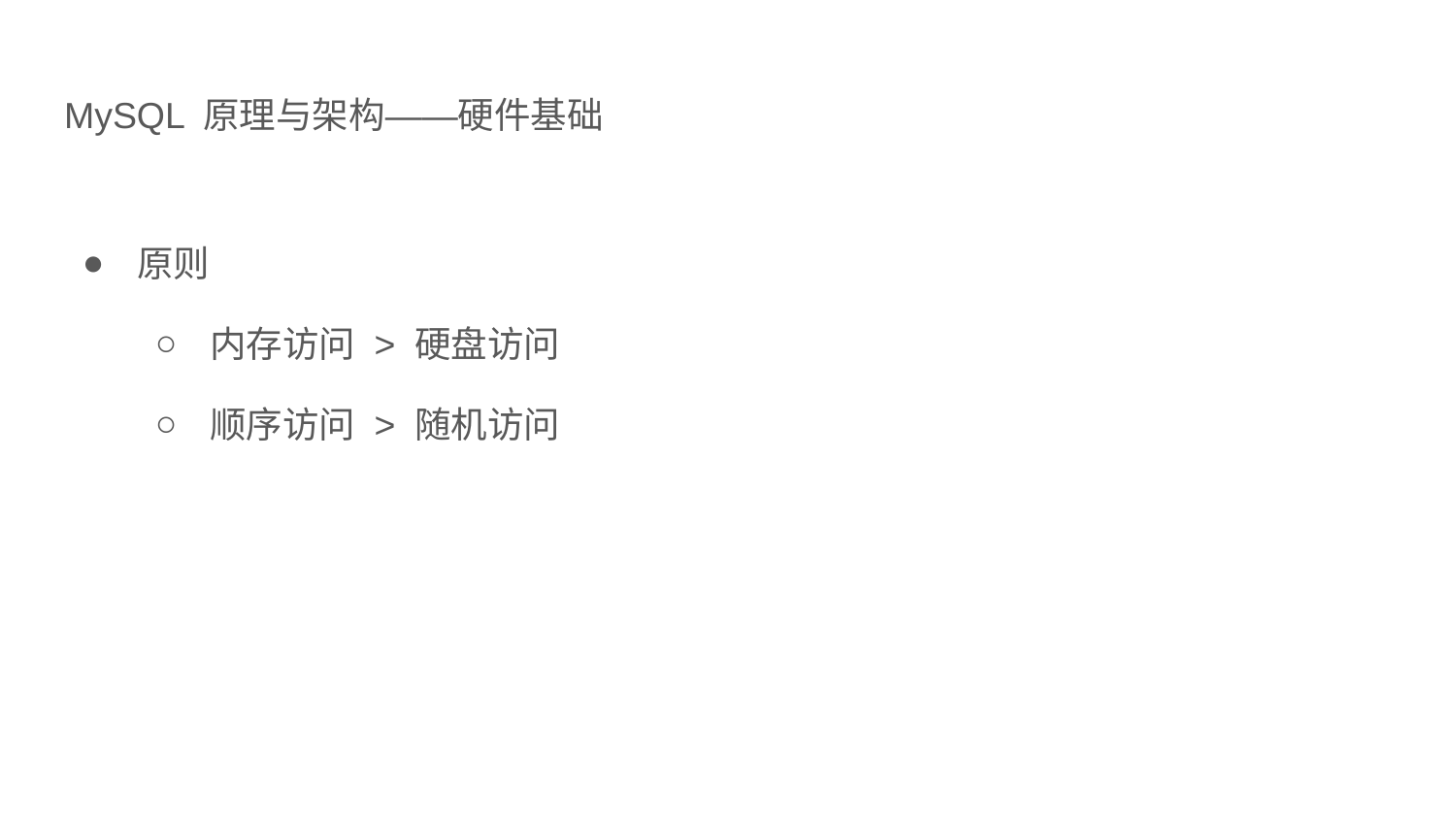

# MySQL 原理与架构——硬件基础
原则
内存访问 > 硬盘访问
顺序访问 > 随机访问